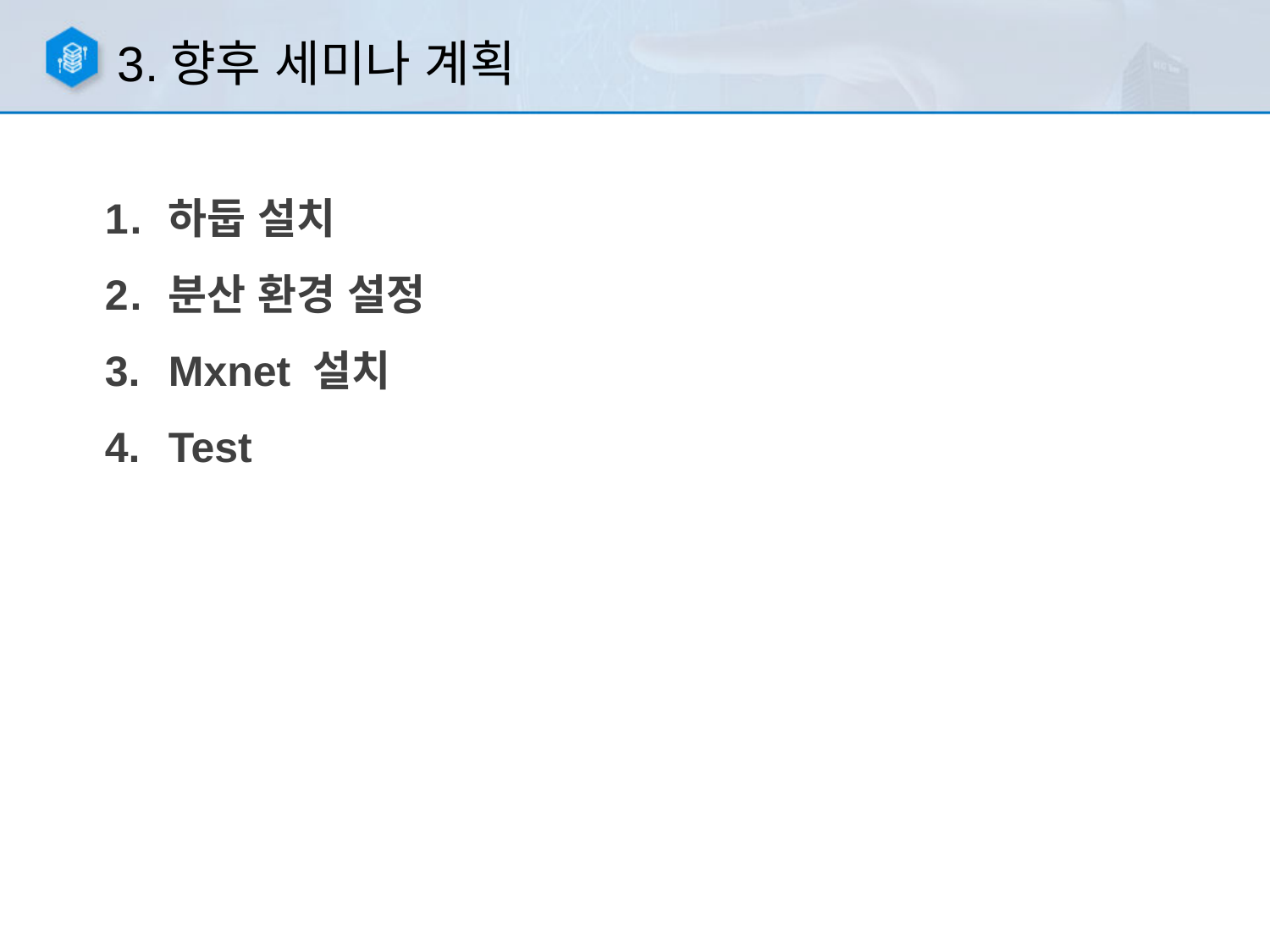

3.향후 세미나 계획
하둡 설치
분산 환경 설정
Mxnet 설치
Test